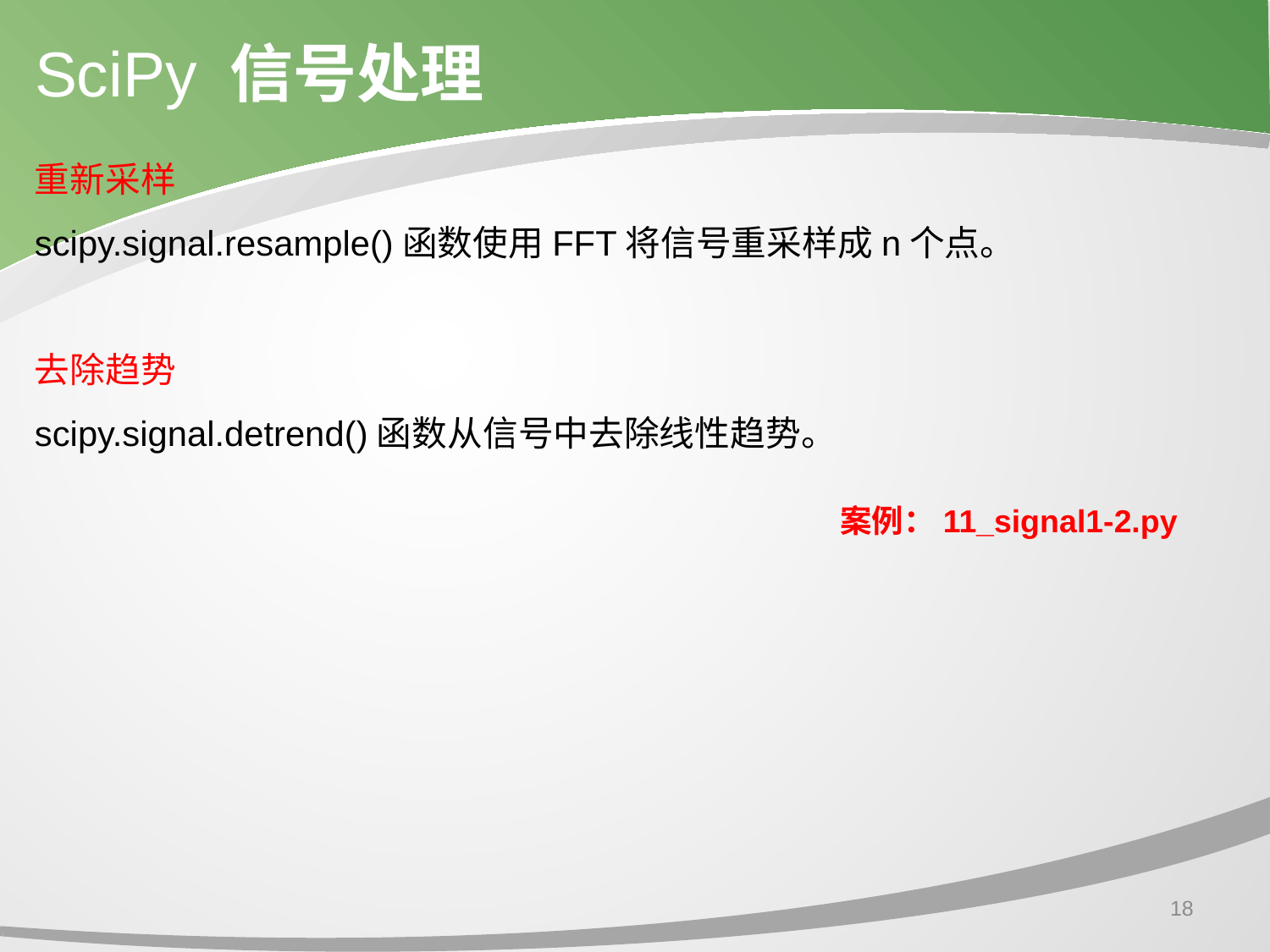

# SciPy 信号处理
重新采样
scipy.signal.resample()函数使用FFT将信号重采样成n个点。

去除趋势
scipy.signal.detrend()函数从信号中去除线性趋势。
案例：11_signal1-2.py
18